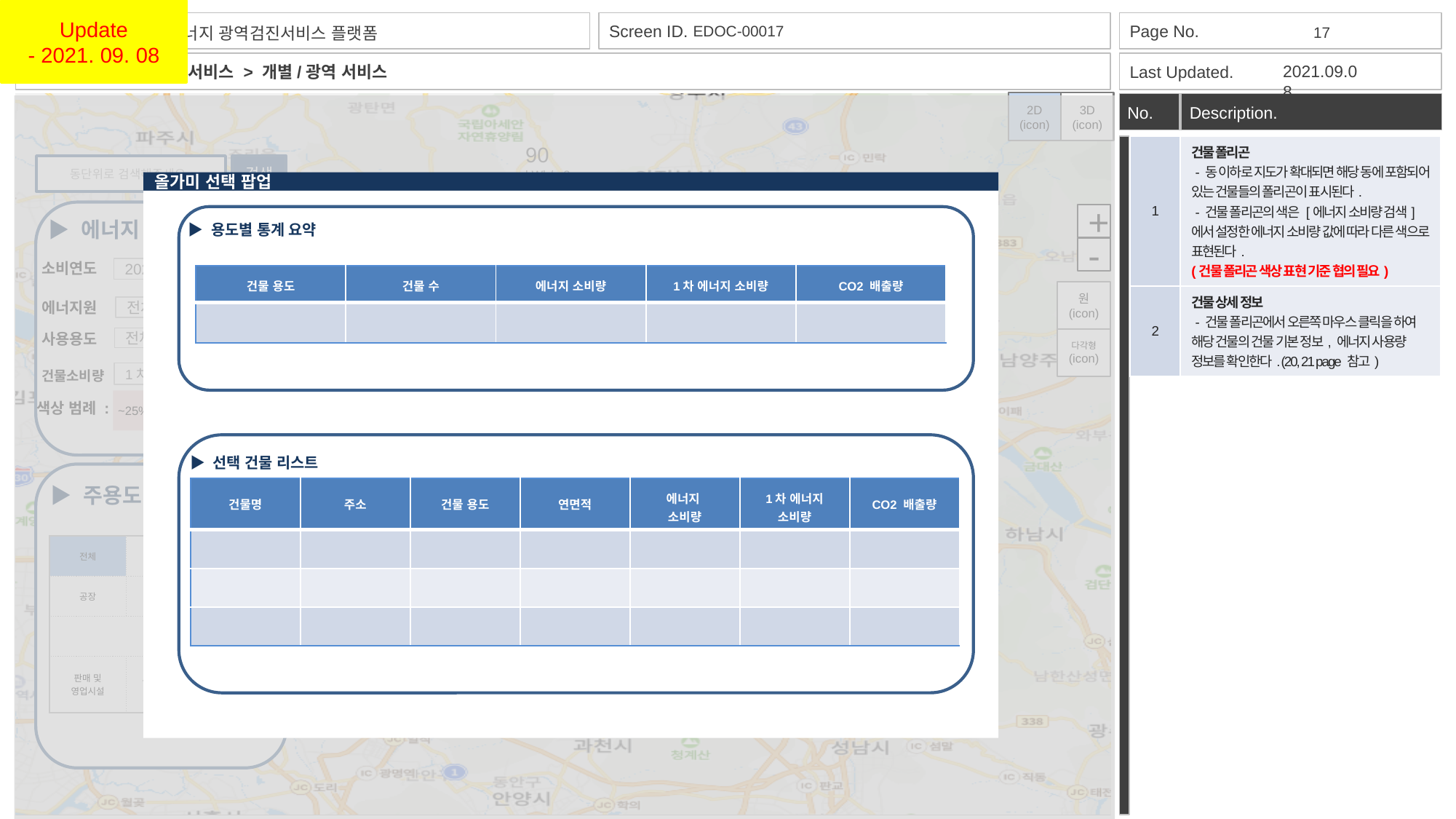

Update
- 2021. 09. 08
건물 검진 서비스 > 개별/광역 서비스
2021.09.08
2D
(icon)
3D
(icon)

90
kWh/m2
| 1 | 건물 폴리곤 - 동 이하로 지도가 확대되면 해당 동에 포함되어 있는 건물들의 폴리곤이 표시된다. - 건물 폴리곤의 색은 [에너지 소비량 검색]에서 설정한 에너지 소비량 값에 따라 다른 색으로 표현된다. (건물 폴리곤 색상 표현 기준 협의 필요) |
| --- | --- |
| 2 | 건물 상세 정보 - 건물 폴리곤에서 오른쪽 마우스 클릭을 하여 해당 건물의 건물 기본 정보, 에너지 사용량 정보를 확인한다. (20, 21 page 참고) |
동단위로 검색해주세요.
검색
올가미 선택 팝업

20
kWh/m2

▶ 에너지 소비량
소비연도
2020년

에너지원
전체

사용용도
전체

건물소비량
1차에너지(연평균)

+
-

▶ 용도별 통계 요약
| 건물 용도 | 건물 수 | 에너지 소비량 | 1차 에너지 소비량 | CO2 배출량 |
| --- | --- | --- | --- | --- |
|  |  |  |  |  |
원
(icon)
다각형
(icon)
30
kWh/m2
색상 범례 :
~25%
~50%
~75%
~100%
60
kWh/m2

▶ 선택 건물 리스트

▶ 주용도 검색
| 건물명 | 주소 | 건물 용도 | 연면적 | 에너지 소비량 | 1차 에너지 소비량 | CO2 배출량 |
| --- | --- | --- | --- | --- | --- | --- |
|  |  |  |  |  |  |  |
|  |  |  |  |  |  |  |
|  |  |  |  |  |  |  |
＋
－
| 전체 | 업무시설 | 공동주택 |
| --- | --- | --- |
| 공장 | 종교시설 | 판매시설 |
| … |  |  |
| 판매 및 영업시설 | 교육연구 및 복지시설 | 기타 |